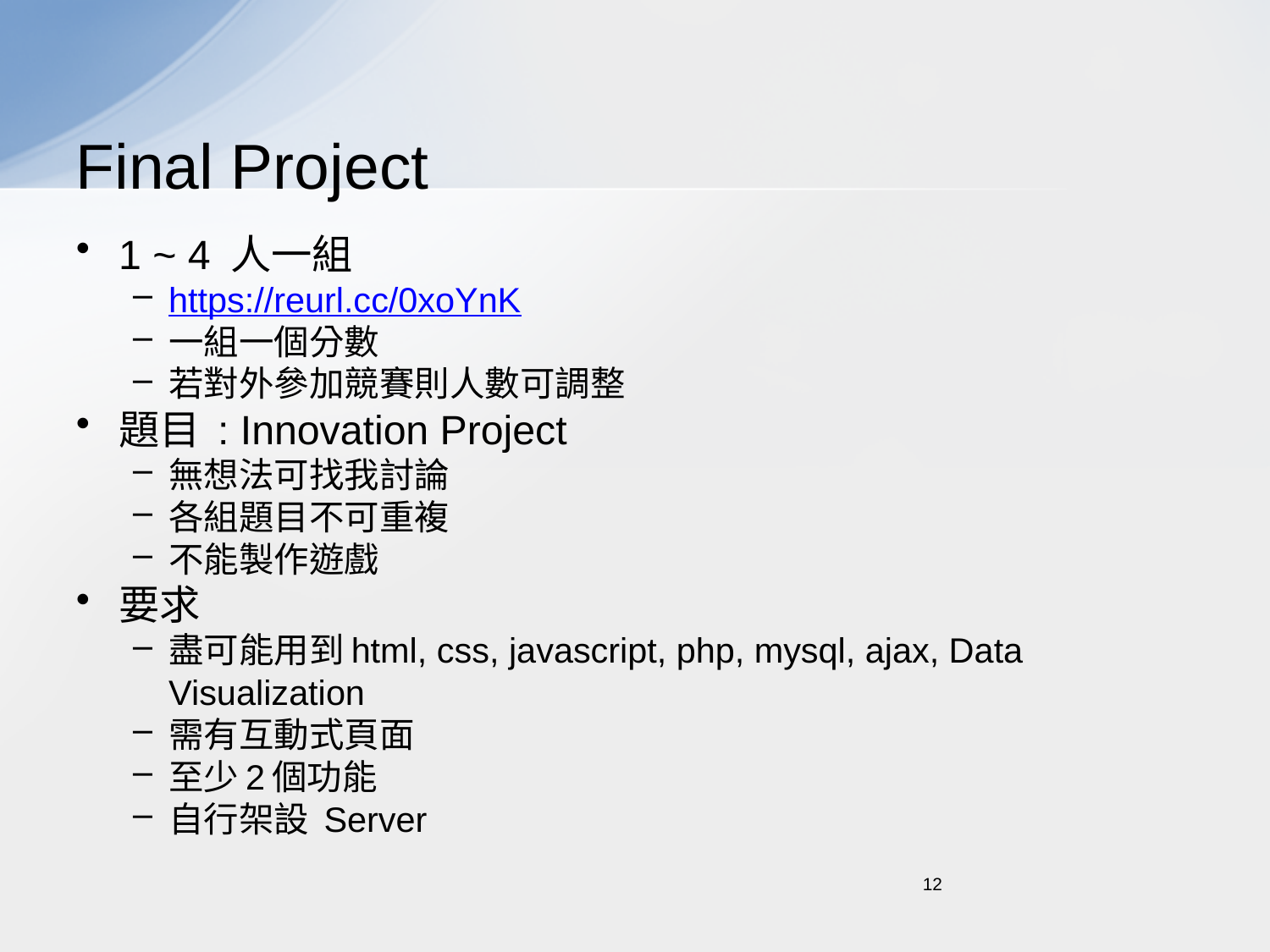

# Final Project
1 ~ 4 人一組
https://reurl.cc/0xoYnK
一組一個分數
若對外參加競賽則人數可調整
題目 : Innovation Project
無想法可找我討論
各組題目不可重複
不能製作遊戲
要求
盡可能用到html, css, javascript, php, mysql, ajax, Data Visualization
需有互動式頁面
至少2個功能
自行架設 Server

12